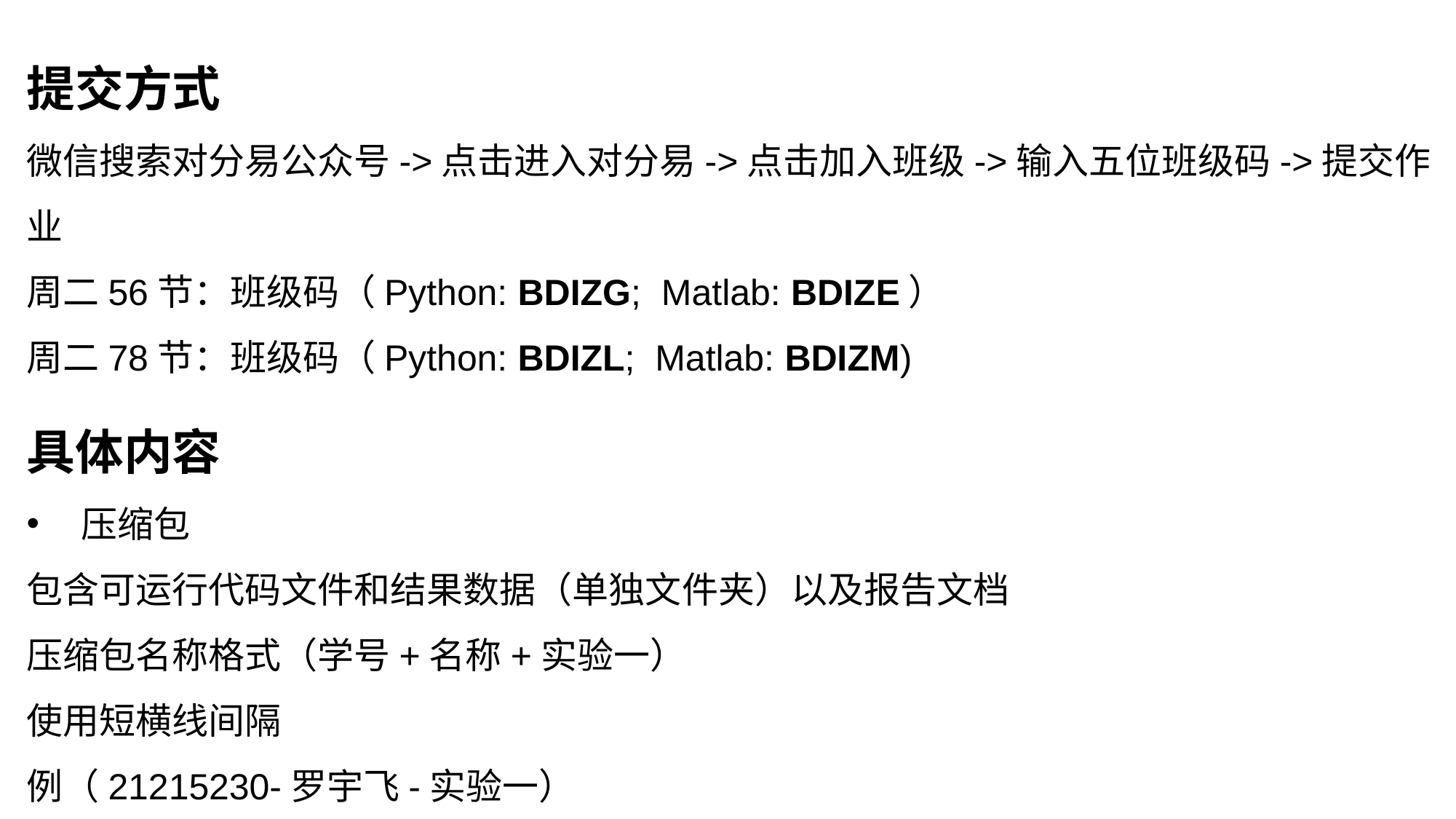

提交方式
微信搜索对分易公众号->点击进入对分易->点击加入班级->输入五位班级码->提交作业
周二56节：班级码（Python: BDIZG;  Matlab: BDIZE）
周二78节：班级码（Python: BDIZL;  Matlab: BDIZM)
具体内容
压缩包
包含可运行代码文件和结果数据（单独文件夹）以及报告文档
压缩包名称格式（学号+名称+实验一）
使用短横线间隔
例（21215230-罗宇飞-实验一）